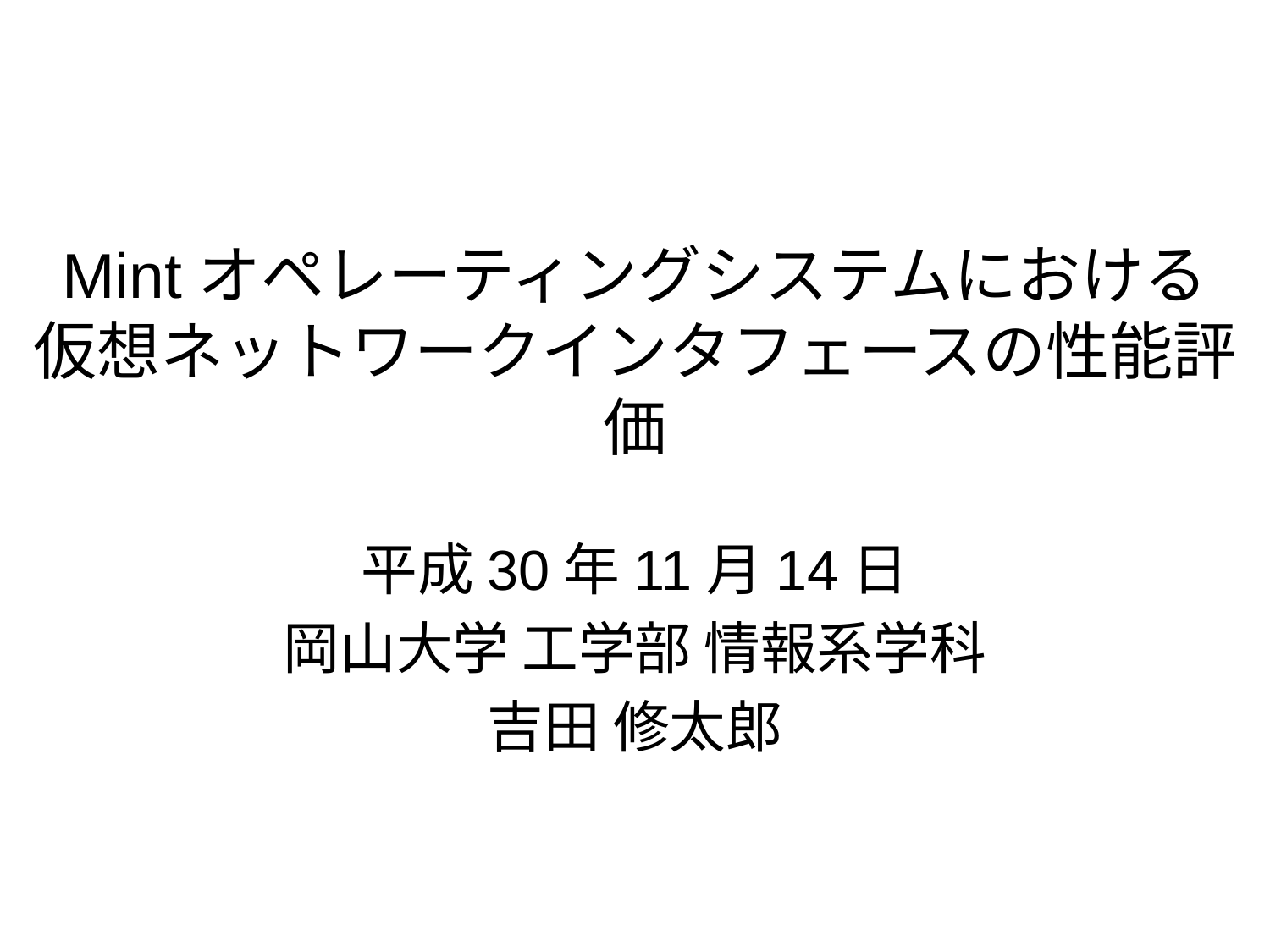

Mintオペレーティングシステムにおける
仮想ネットワークインタフェースの性能評価
平成30年11月14日
岡山大学 工学部 情報系学科
吉田 修太郎